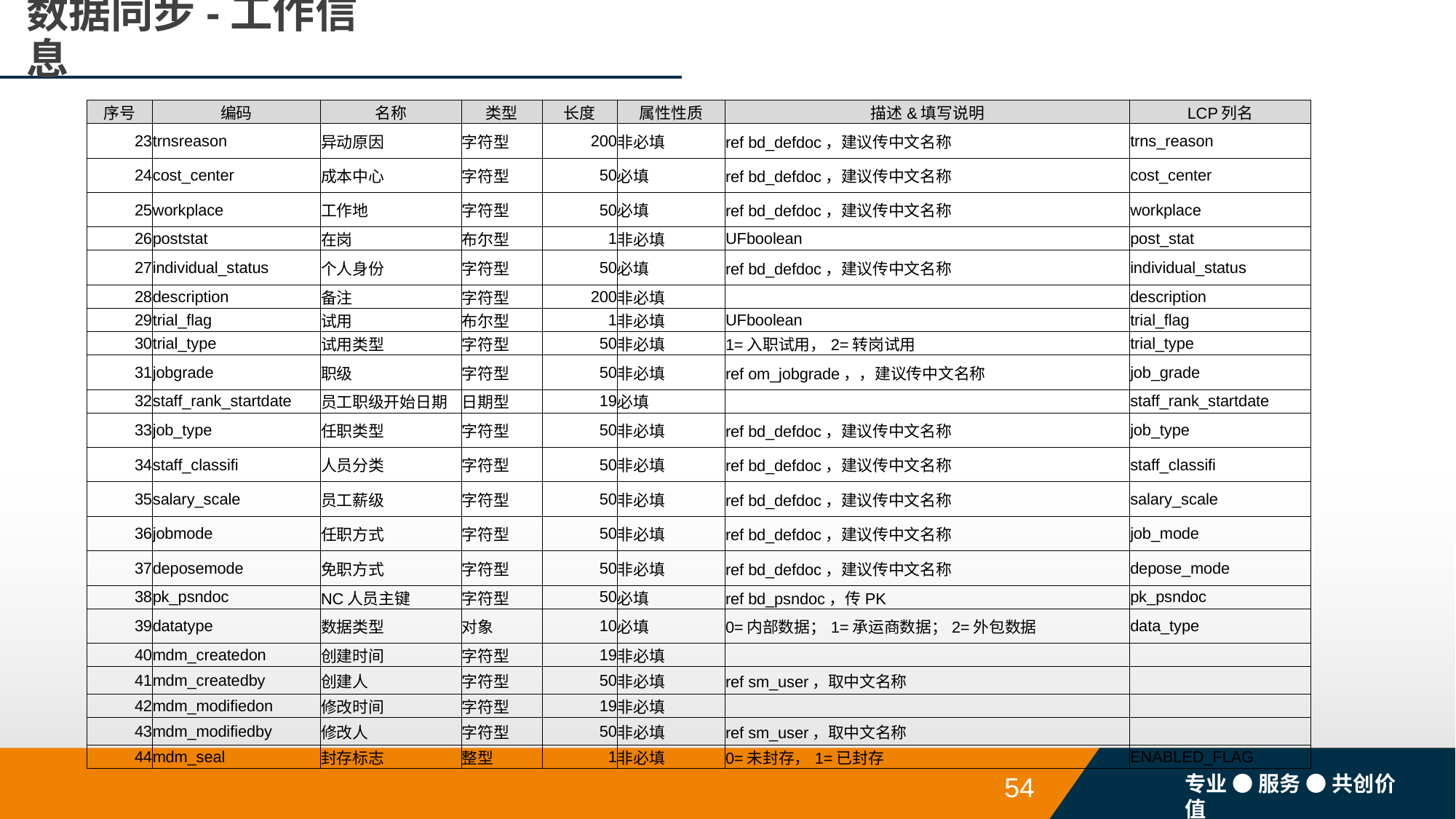

# 数据同步-工作信息
| 序号 | 编码 | 名称 | 类型 | 长度 | 属性性质 | 描述&填写说明 | LCP列名 |
| --- | --- | --- | --- | --- | --- | --- | --- |
| 23 | trnsreason | 异动原因 | 字符型 | 200 | 非必填 | ref bd\_defdoc，建议传中文名称 | trns\_reason |
| 24 | cost\_center | 成本中心 | 字符型 | 50 | 必填 | ref bd\_defdoc，建议传中文名称 | cost\_center |
| 25 | workplace | 工作地 | 字符型 | 50 | 必填 | ref bd\_defdoc，建议传中文名称 | workplace |
| 26 | poststat | 在岗 | 布尔型 | 1 | 非必填 | UFboolean | post\_stat |
| 27 | individual\_status | 个人身份 | 字符型 | 50 | 必填 | ref bd\_defdoc，建议传中文名称 | individual\_status |
| 28 | description | 备注 | 字符型 | 200 | 非必填 |  | description |
| 29 | trial\_flag | 试用 | 布尔型 | 1 | 非必填 | UFboolean | trial\_flag |
| 30 | trial\_type | 试用类型 | 字符型 | 50 | 非必填 | 1=入职试用，2=转岗试用 | trial\_type |
| 31 | jobgrade | 职级 | 字符型 | 50 | 非必填 | ref om\_jobgrade，，建议传中文名称 | job\_grade |
| 32 | staff\_rank\_startdate | 员工职级开始日期 | 日期型 | 19 | 必填 |  | staff\_rank\_startdate |
| 33 | job\_type | 任职类型 | 字符型 | 50 | 非必填 | ref bd\_defdoc，建议传中文名称 | job\_type |
| 34 | staff\_classifi | 人员分类 | 字符型 | 50 | 非必填 | ref bd\_defdoc，建议传中文名称 | staff\_classifi |
| 35 | salary\_scale | 员工薪级 | 字符型 | 50 | 非必填 | ref bd\_defdoc，建议传中文名称 | salary\_scale |
| 36 | jobmode | 任职方式 | 字符型 | 50 | 非必填 | ref bd\_defdoc，建议传中文名称 | job\_mode |
| 37 | deposemode | 免职方式 | 字符型 | 50 | 非必填 | ref bd\_defdoc，建议传中文名称 | depose\_mode |
| 38 | pk\_psndoc | NC人员主键 | 字符型 | 50 | 必填 | ref bd\_psndoc，传PK | pk\_psndoc |
| 39 | datatype | 数据类型 | 对象 | 10 | 必填 | 0=内部数据；1=承运商数据；2=外包数据 | data\_type |
| 40 | mdm\_createdon | 创建时间 | 字符型 | 19 | 非必填 |  |  |
| 41 | mdm\_createdby | 创建人 | 字符型 | 50 | 非必填 | ref sm\_user，取中文名称 |  |
| 42 | mdm\_modifiedon | 修改时间 | 字符型 | 19 | 非必填 |  |  |
| 43 | mdm\_modifiedby | 修改人 | 字符型 | 50 | 非必填 | ref sm\_user，取中文名称 |  |
| 44 | mdm\_seal | 封存标志 | 整型 | 1 | 非必填 | 0=未封存，1=已封存 | ENABLED\_FLAG |